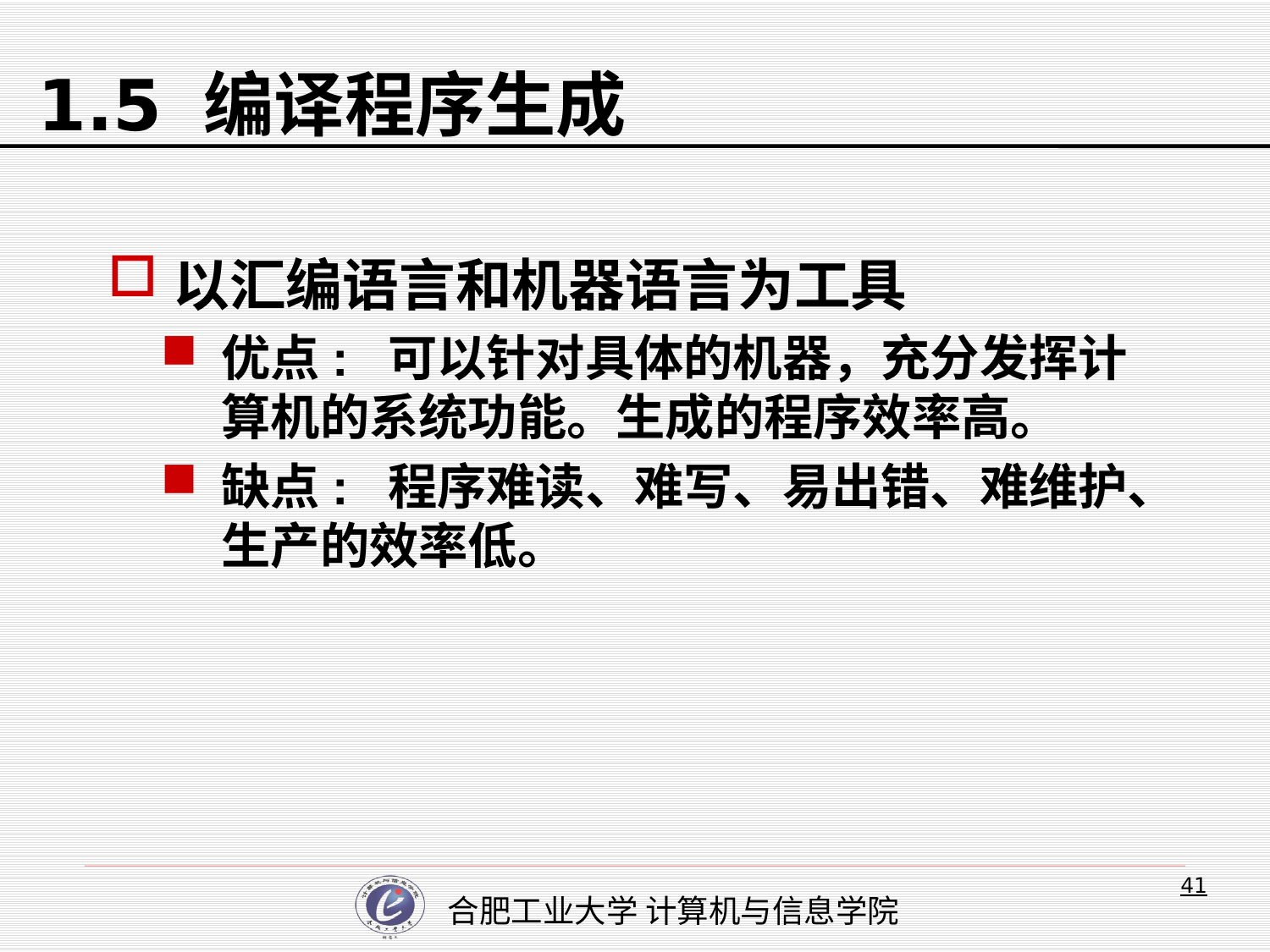

# 1.5 编译程序生成

以汇编语言和机器语言为工具
优点:  可以针对具体的机器，充分发挥计算机的系统功能。生成的程序效率高。
缺点:  程序难读、难写、易出错、难维护、生产的效率低。
41